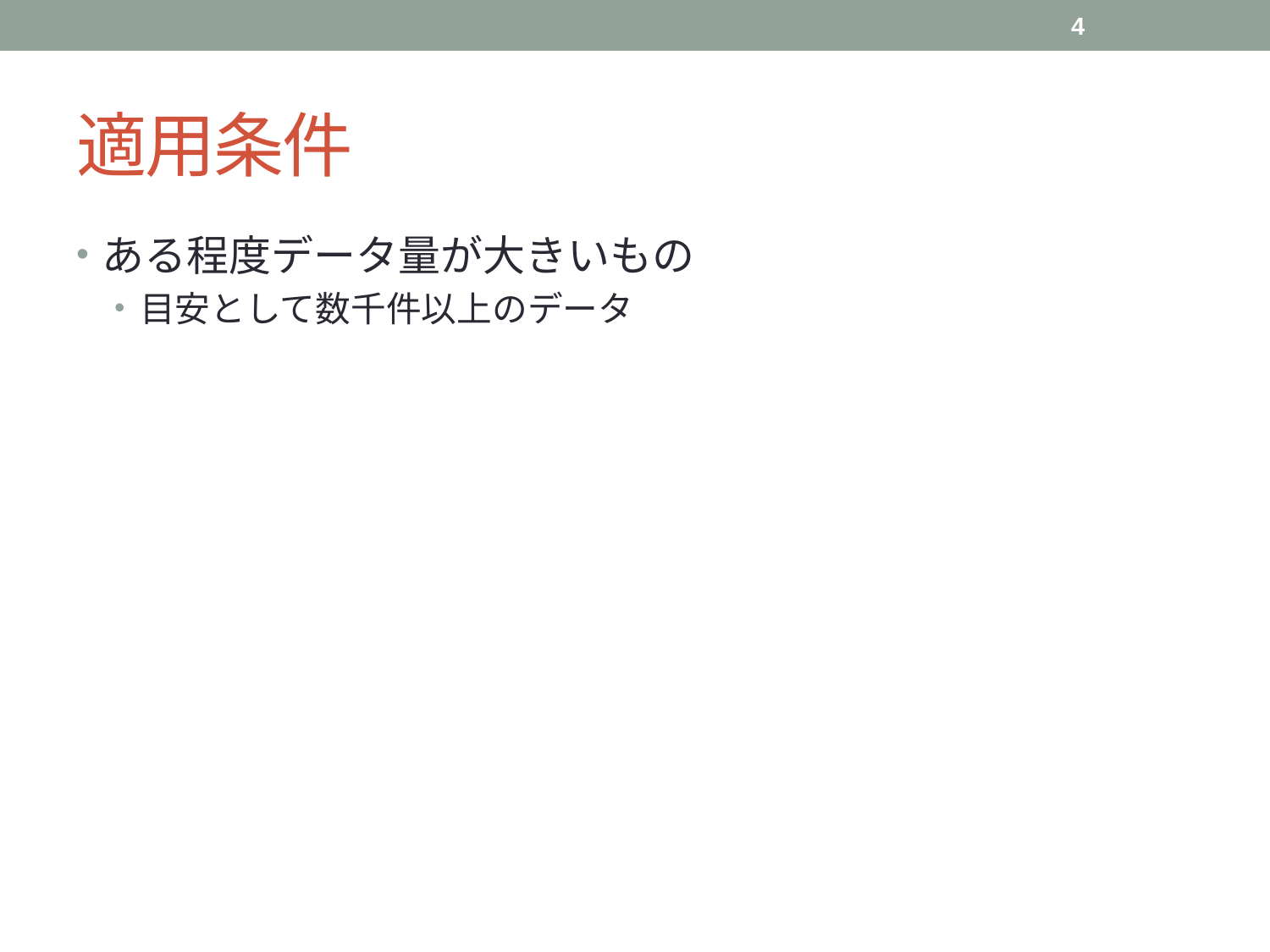

4
# 適用条件
ある程度データ量が大きいもの
目安として数千件以上のデータ